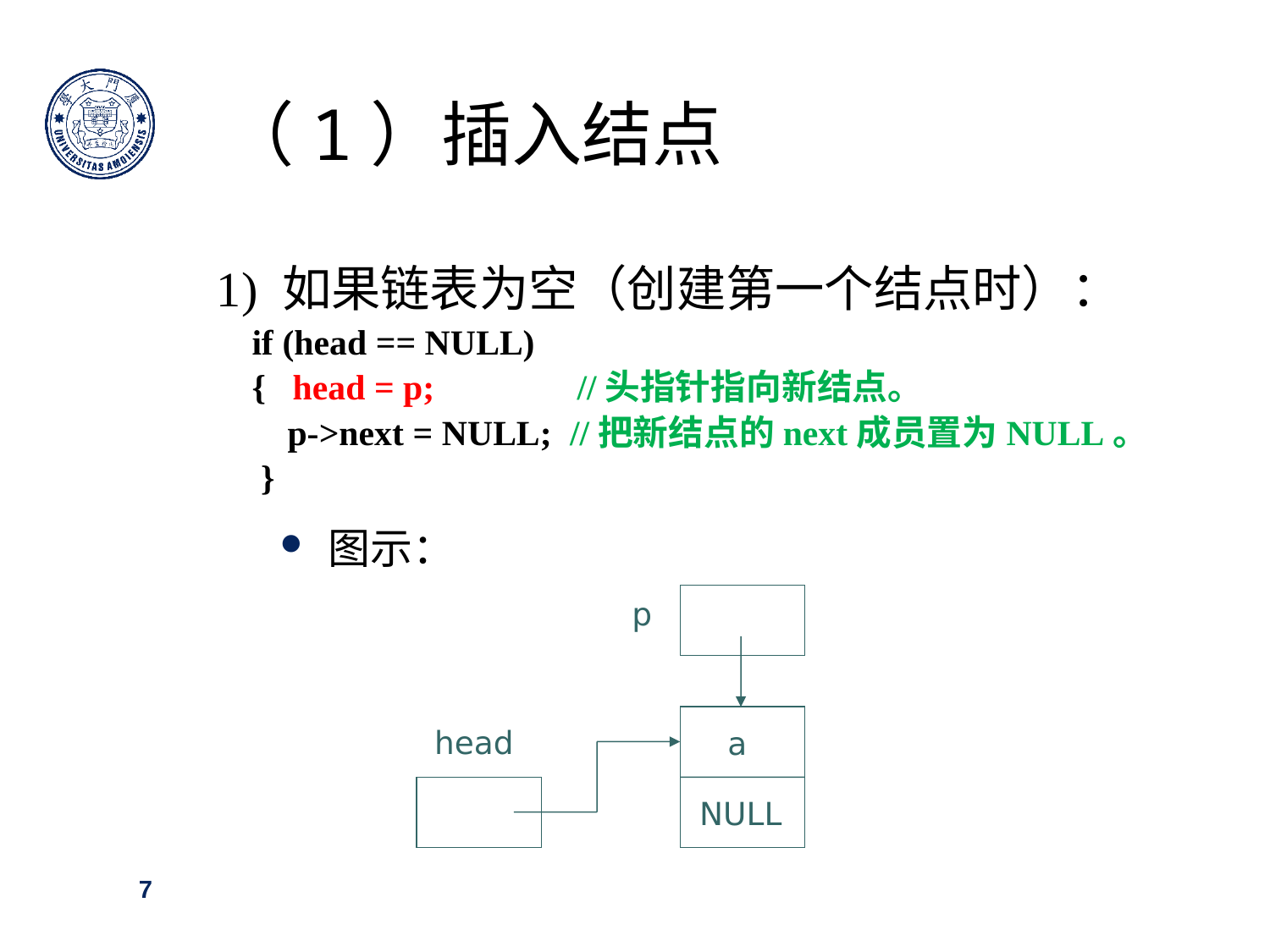

（1）插入结点
1) 如果链表为空（创建第一个结点时）：
if (head == NULL)
{   head = p;                //头指针指向新结点。
    p->next = NULL;  //把新结点的next成员置为NULL。
 }
图示：

p
head
a
NULL
7